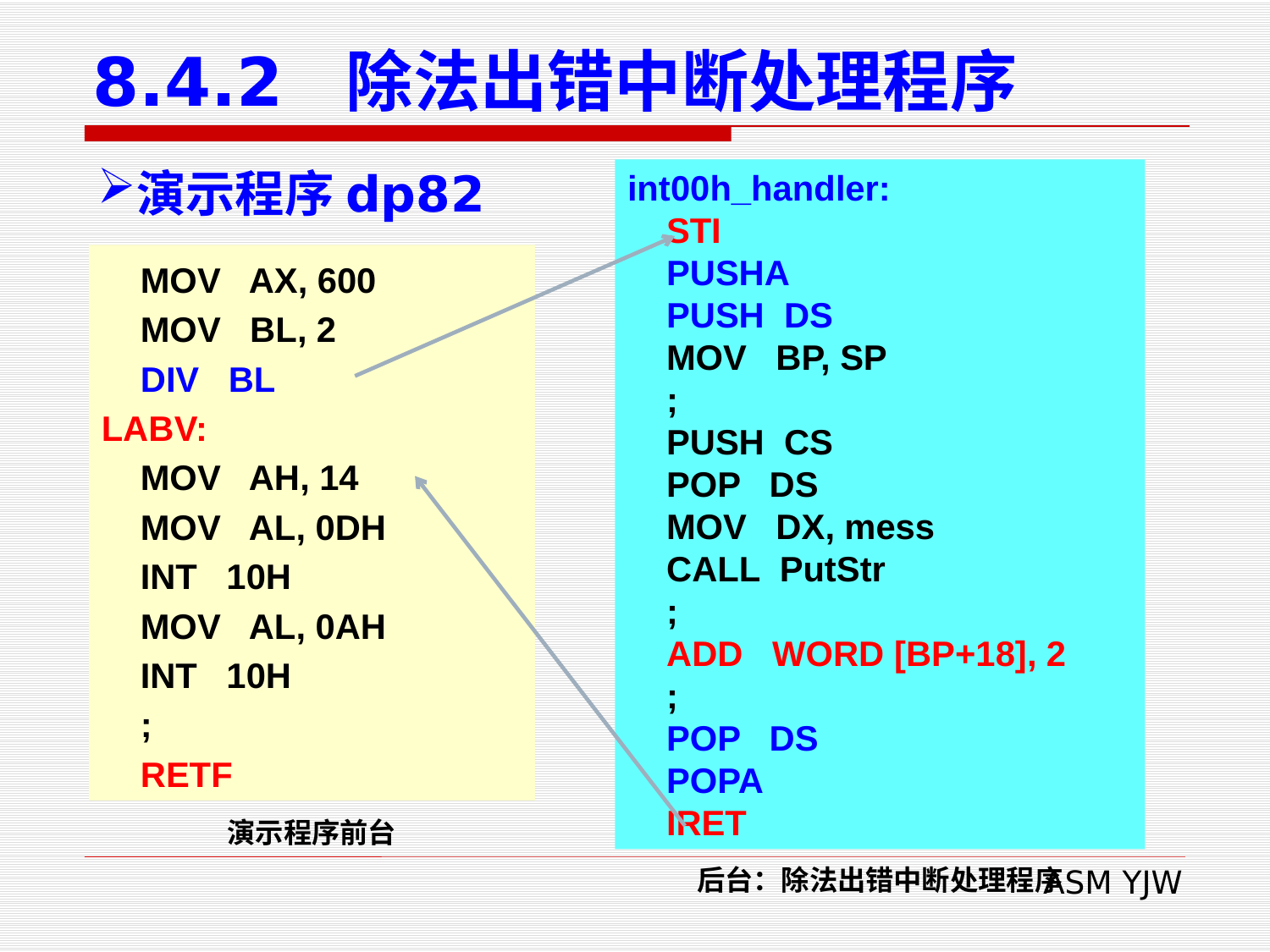

# 8.4.2  除法出错中断处理程序
演示程序dp82
int00h_handler:
    STI
    PUSHA
    PUSH  DS
    MOV   BP, SP
    ;
    PUSH  CS
    POP   DS
    MOV   DX, mess
    CALL  PutStr
    ;
    ADD   WORD [BP+18], 2
    ;
    POP   DS
    POPA
    IRET
    MOV   AX, 600
    MOV   BL, 2
    DIV   BL
LABV:
    MOV   AH, 14
    MOV   AL, 0DH
    INT   10H
    MOV   AL, 0AH
    INT   10H
    ;
    RETF
演示程序前台
后台：除法出错中断处理程序